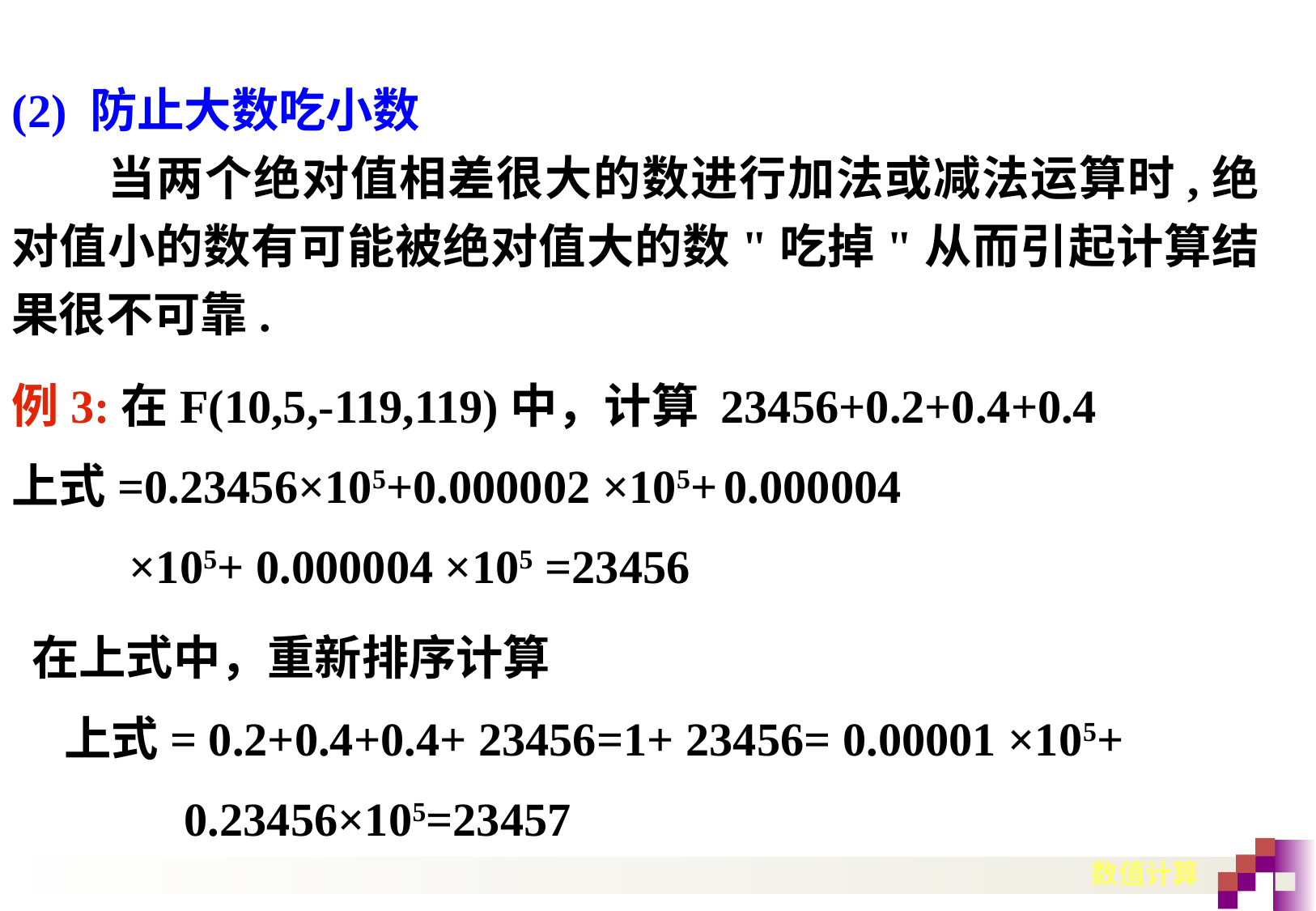

(2) 防止大数吃小数
        当两个绝对值相差很大的数进行加法或减法运算时,绝对值小的数有可能被绝对值大的数"吃掉"从而引起计算结果很不可靠.

例3:在F(10,5,-119,119)中，计算 23456+0.2+0.4+0.4
上式=0.23456×105+0.000002 ×105+ 0.000004
          ×105+ 0.000004 ×105 =23456
在上式中，重新排序计算
  上式= 0.2+0.4+0.4+ 23456=1+ 23456= 0.00001 ×105+
             0.23456×105=23457